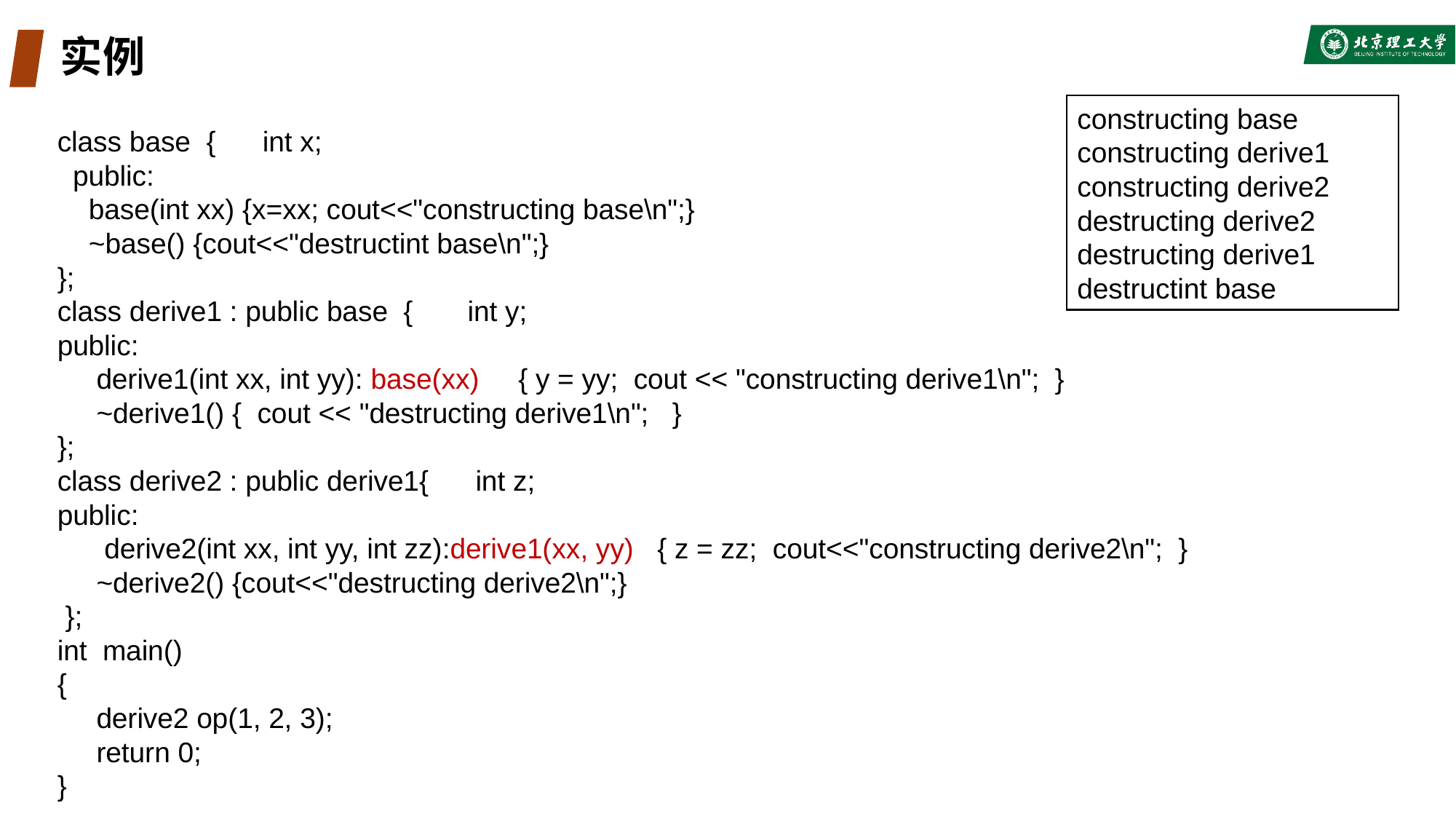

# 实例
constructing base
constructing derive1
constructing derive2
destructing derive2
destructing derive1
destructint base
class base  {      int x;
  public:
    base(int xx) {x=xx; cout<<"constructing base\n";}
    ~base() {cout<<"destructint base\n";}
};
class derive1 : public base  {       int y;
public:
     derive1(int xx, int yy): base(xx)     { y = yy;  cout << "constructing derive1\n";  }
     ~derive1() {  cout << "destructing derive1\n";   }
};
class derive2 : public derive1{      int z;
public:
      derive2(int xx, int yy, int zz):derive1(xx, yy)   { z = zz;  cout<<"constructing derive2\n";  }
     ~derive2() {cout<<"destructing derive2\n";}
 };
int  main()
{
     derive2 op(1, 2, 3);
     return 0;
}